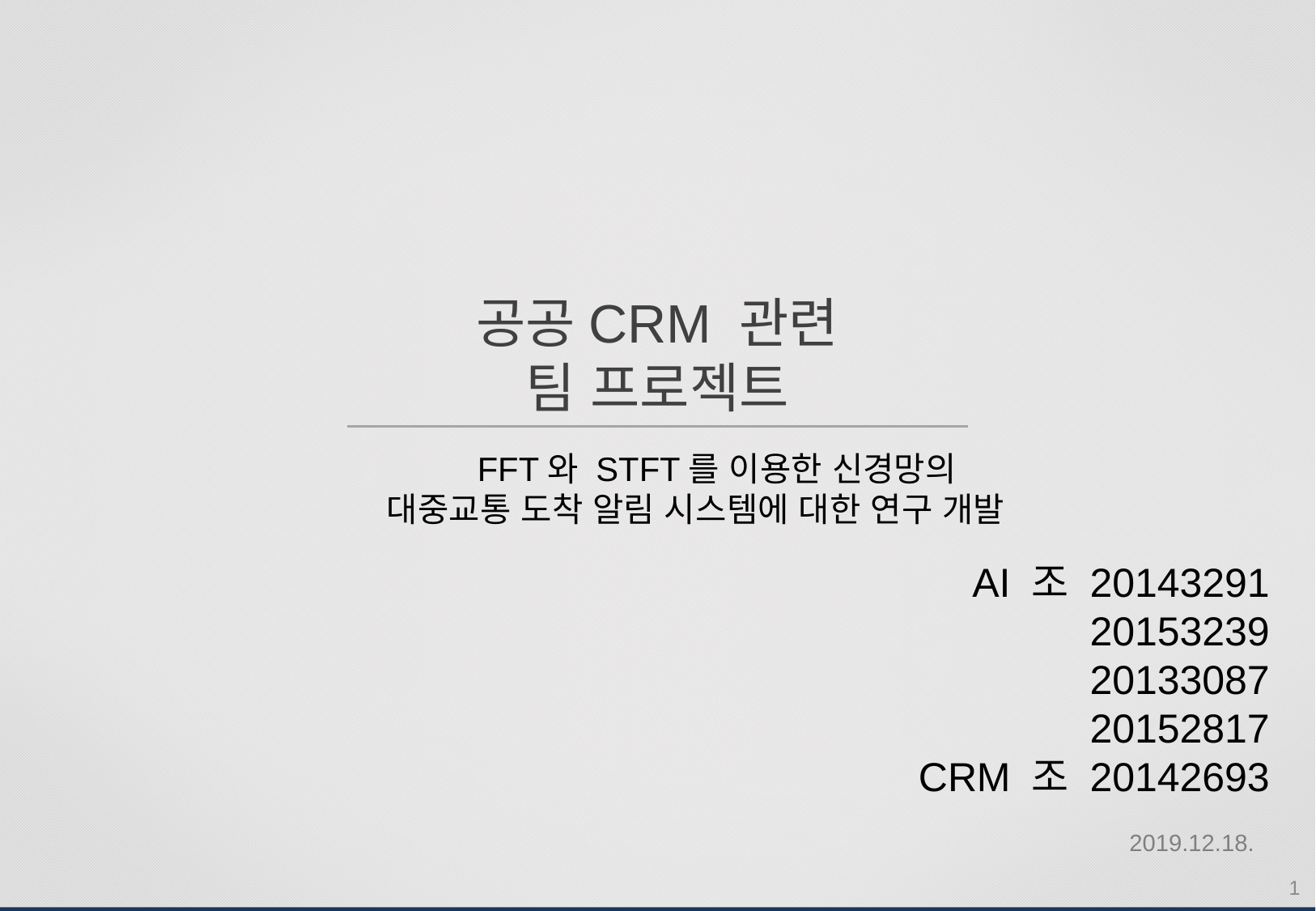

공공CRM 관련
팀 프로젝트
2019.12.18.
     FFT와 STFT를 이용한 신경망의
대중교통 도착 알림 시스템에 대한 연구 개발
AI 조 20143291
      20153239
                           20133087
                           20152817
                   CRM 조 20142693
1